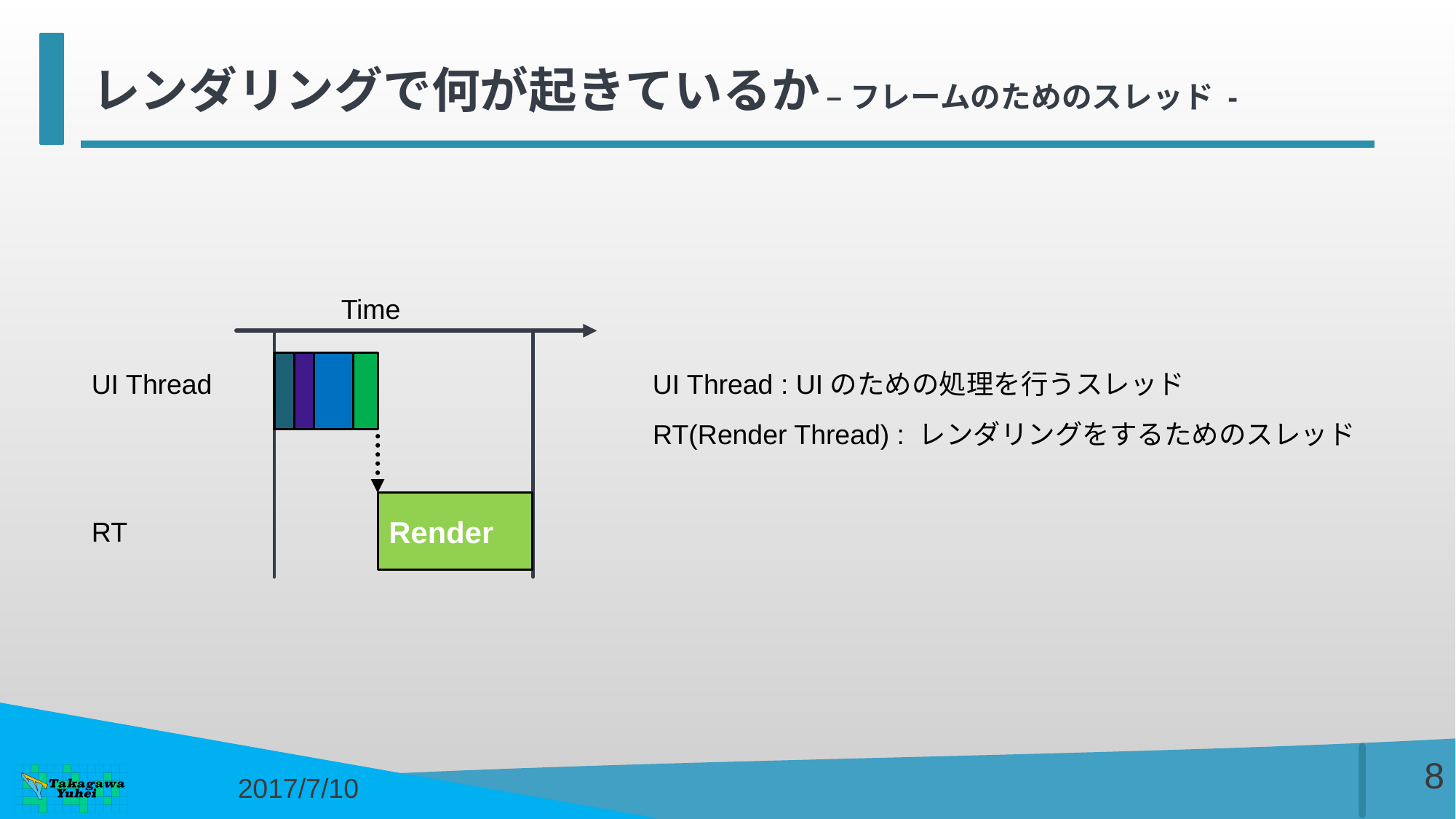

# レンダリングで何が起きているか – フレームのためのスレッド -
Time

UI Thread
UI Thread : UIのための処理を行うスレッド
RT(Render Thread) : レンダリングをするためのスレッド
Render
RT
8
2017/7/10